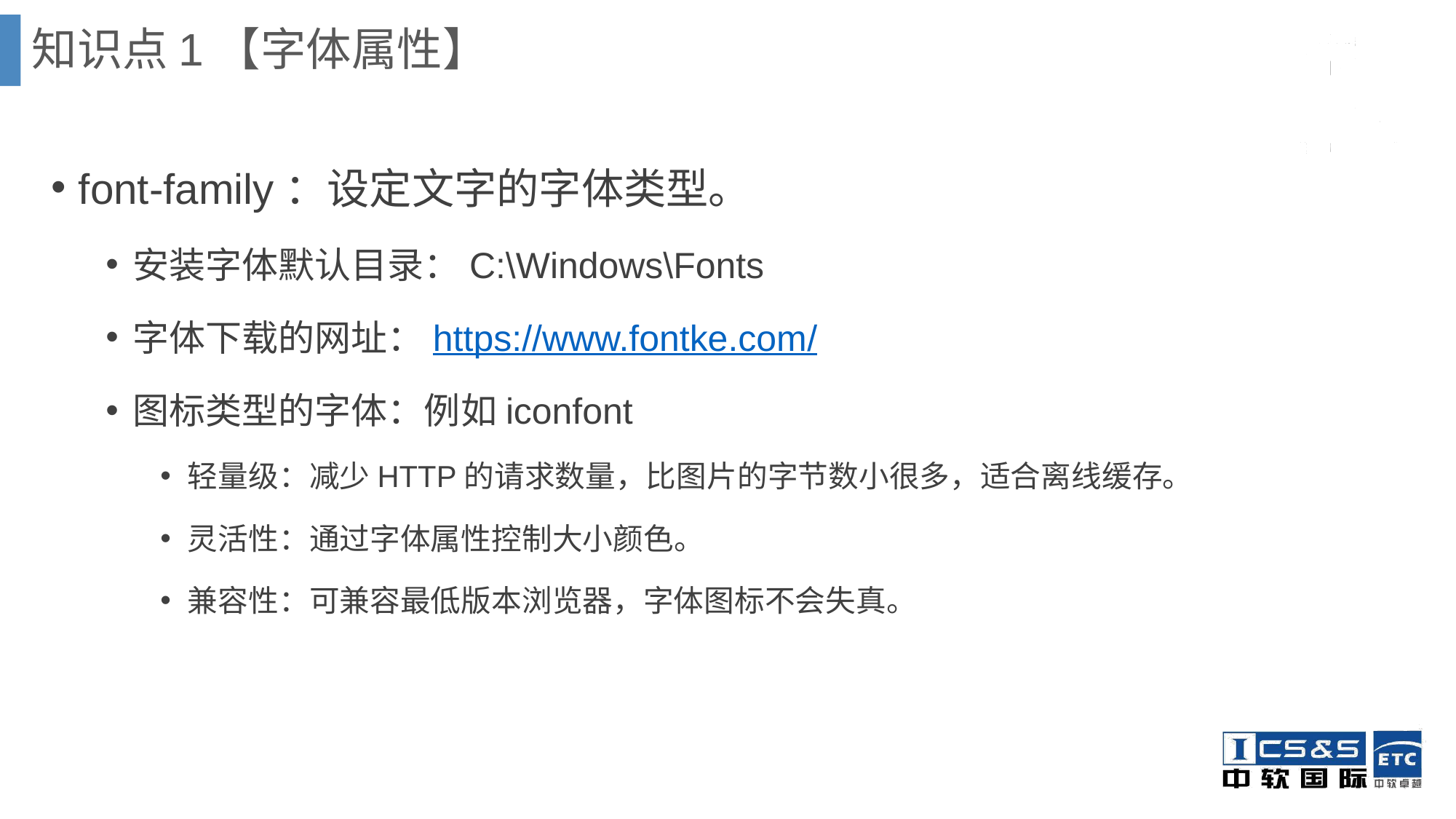

知识点1【字体属性】
font-family：设定文字的字体类型。
安装字体默认目录：C:\Windows\Fonts
字体下载的网址：https://www.fontke.com/
图标类型的字体：例如iconfont
轻量级：减少HTTP的请求数量，比图片的字节数小很多，适合离线缓存。
灵活性：通过字体属性控制大小颜色。
兼容性：可兼容最低版本浏览器，字体图标不会失真。